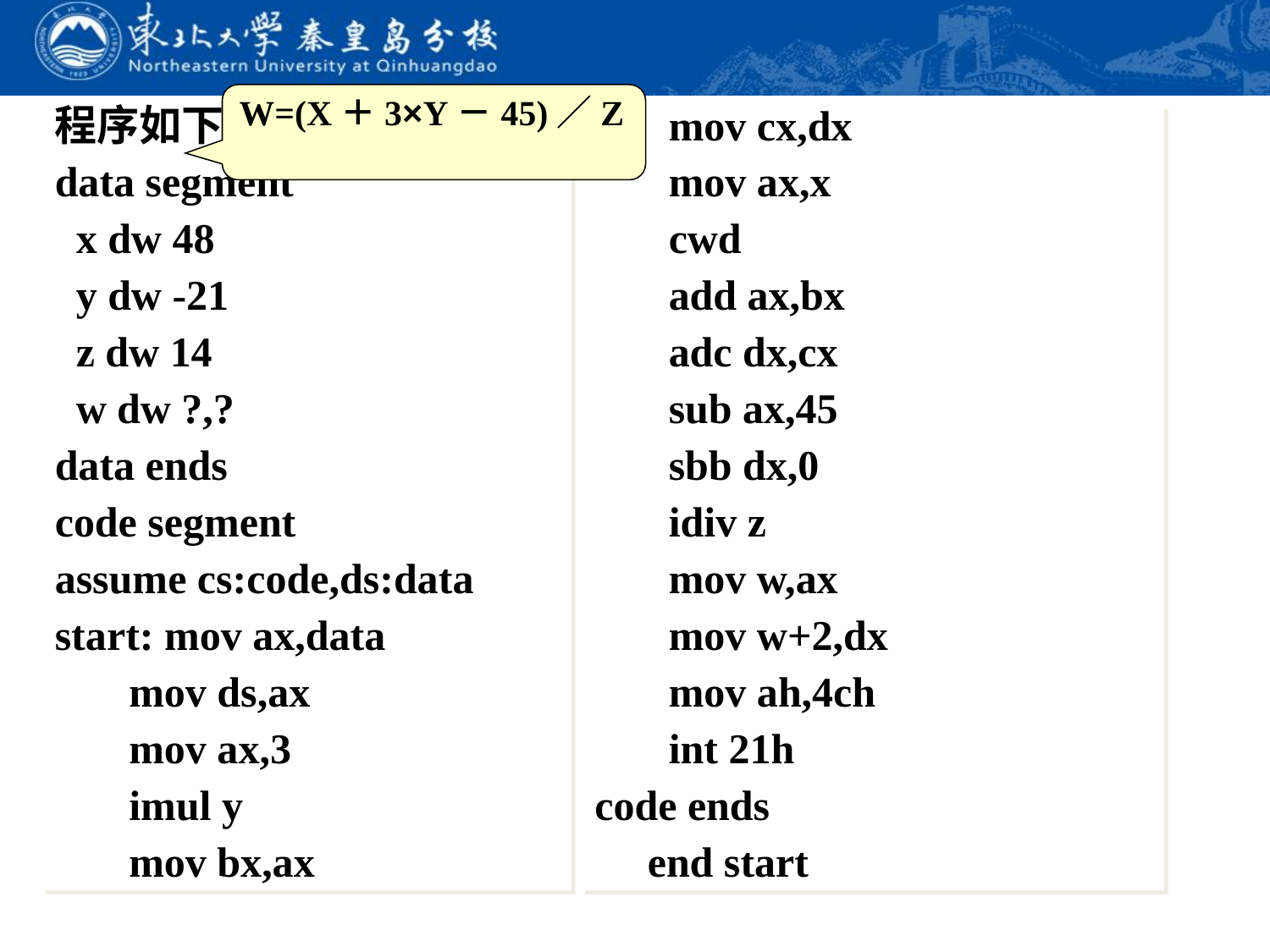

W=(X＋3×Y－45)／Z

程序如下：
data segment
  x dw 48
  y dw -21
  z dw 14
  w dw ?,?
data ends
code segment
assume cs:code,ds:data
start: mov ax,data
       mov ds,ax
       mov ax,3
       imul y
       mov bx,ax
       mov cx,dx
       mov ax,x
       cwd
       add ax,bx
       adc dx,cx
       sub ax,45
       sbb dx,0
       idiv z
       mov w,ax
       mov w+2,dx
       mov ah,4ch
       int 21h
code ends
     end start